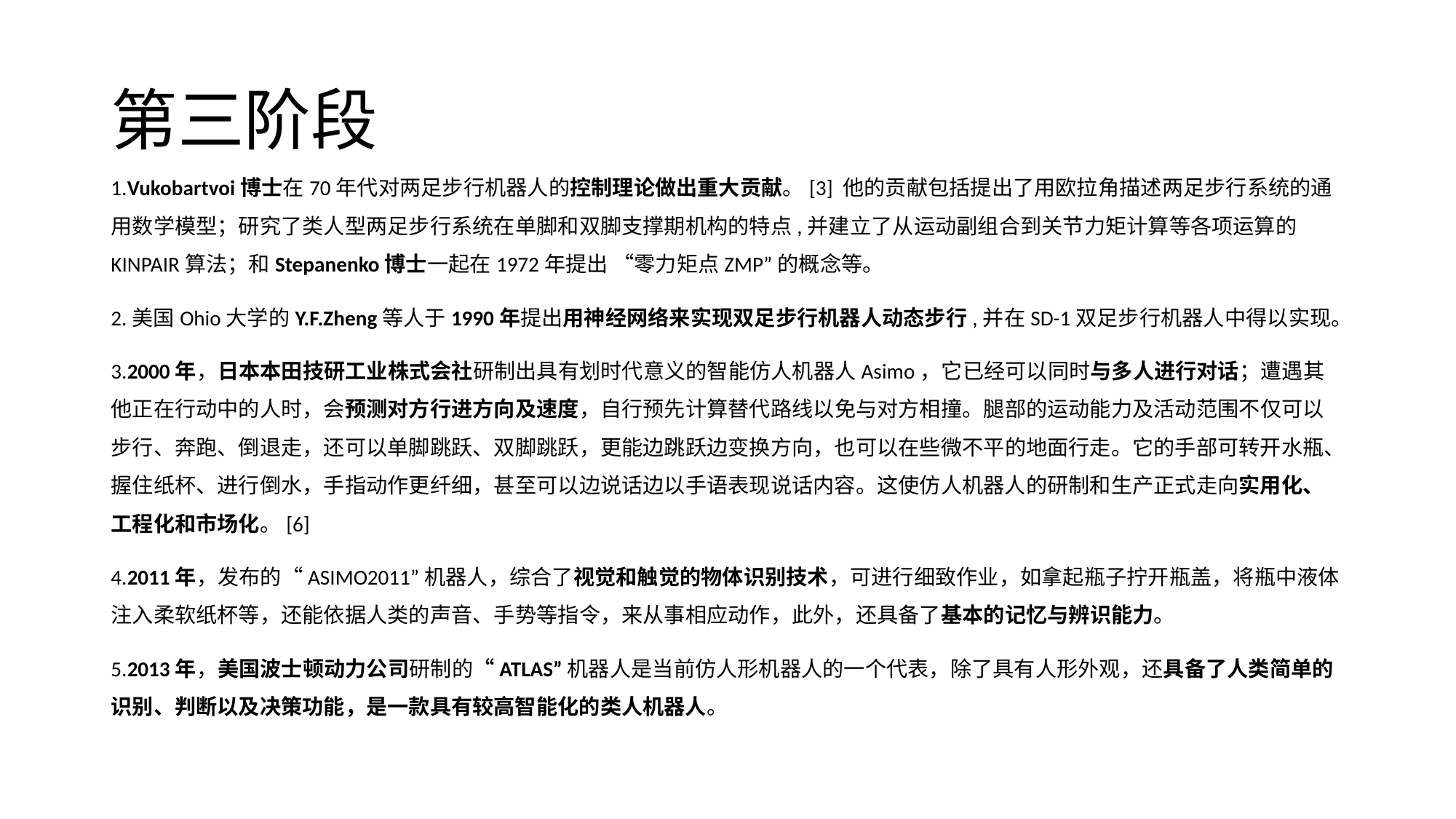

# 第三阶段

1.Vukobartvoi博士在70年代对两足步行机器人的控制理论做出重大贡献。[3] 他的贡献包括提出了用欧拉角描述两足步行系统的通用数学模型；研究了类人型两足步行系统在单脚和双脚支撑期机构的特点,并建立了从运动副组合到关节力矩计算等各项运算的KINPAIR算法；和Stepanenko博士一起在1972年提出 “零力矩点ZMP”的概念等。
2.美国Ohio大学的Y.F.Zheng等人于1990年提出用神经网络来实现双足步行机器人动态步行,并在SD-1双足步行机器人中得以实现。
3.2000年，日本本田技研工业株式会社研制出具有划时代意义的智能仿人机器人Asimo，它已经可以同时与多人进行对话；遭遇其他正在行动中的人时，会预测对方行进方向及速度，自行预先计算替代路线以免与对方相撞。腿部的运动能力及活动范围不仅可以步行、奔跑、倒退走，还可以单脚跳跃、双脚跳跃，更能边跳跃边变换方向，也可以在些微不平的地面行走。它的手部可转开水瓶、握住纸杯、进行倒水，手指动作更纤细，甚至可以边说话边以手语表现说话内容。这使仿人机器人的研制和生产正式走向实用化、工程化和市场化。[6]
4.2011年，发布的“ASIMO2011”机器人，综合了视觉和触觉的物体识别技术，可进行细致作业，如拿起瓶子拧开瓶盖，将瓶中液体注入柔软纸杯等，还能依据人类的声音、手势等指令，来从事相应动作，此外，还具备了基本的记忆与辨识能力。
5.2013年，美国波士顿动力公司研制的“ATLAS”机器人是当前仿人形机器人的一个代表，除了具有人形外观，还具备了人类简单的识别、判断以及决策功能，是一款具有较高智能化的类人机器人。